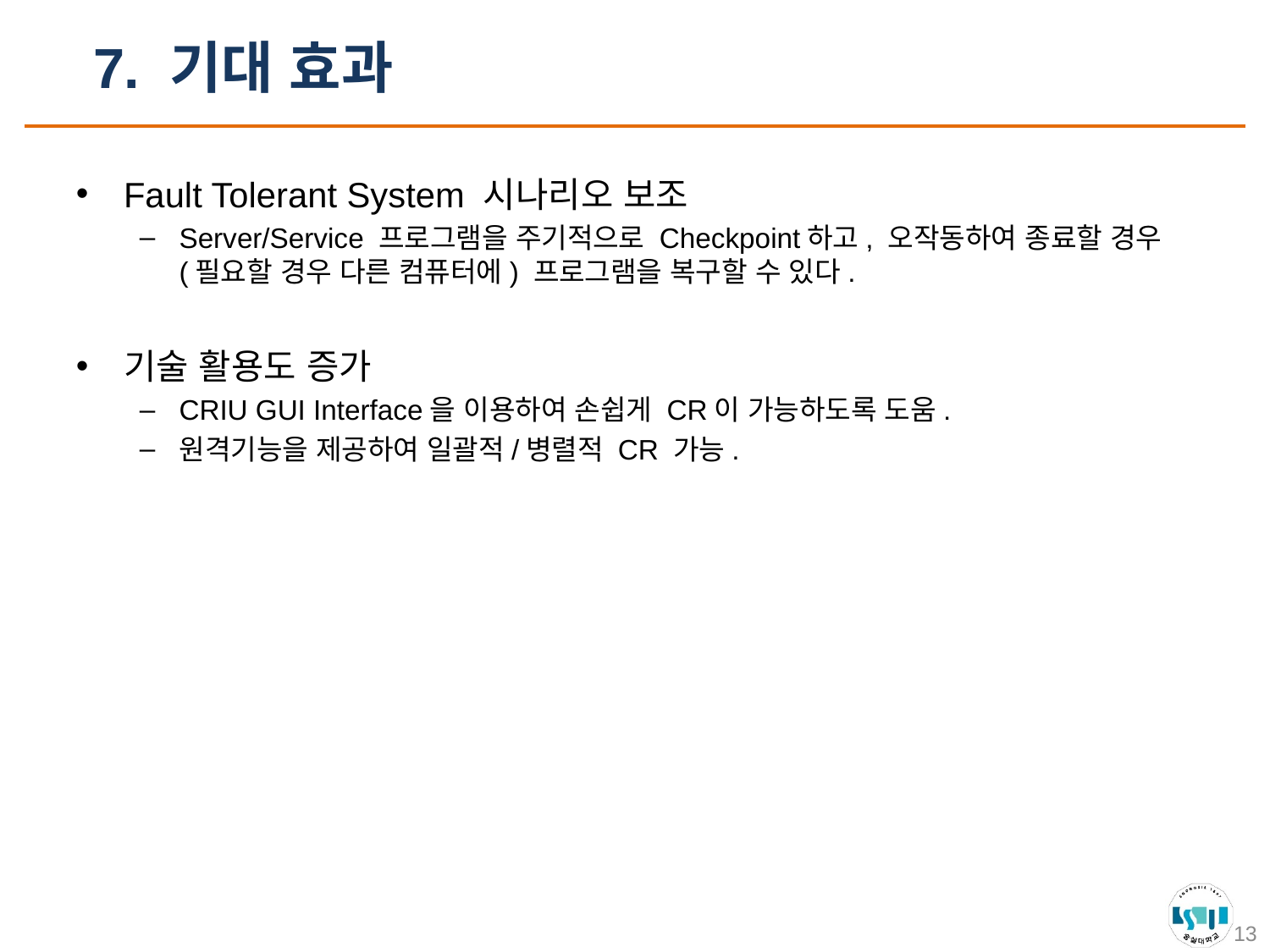

7. 기대 효과
Fault Tolerant System 시나리오 보조
Server/Service 프로그램을 주기적으로 Checkpoint하고, 오작동하여 종료할 경우 (필요할 경우 다른 컴퓨터에) 프로그램을 복구할 수 있다.

기술 활용도 증가
CRIU GUI Interface을 이용하여 손쉽게 CR이 가능하도록 도움.
원격기능을 제공하여 일괄적/병렬적 CR 가능.
13